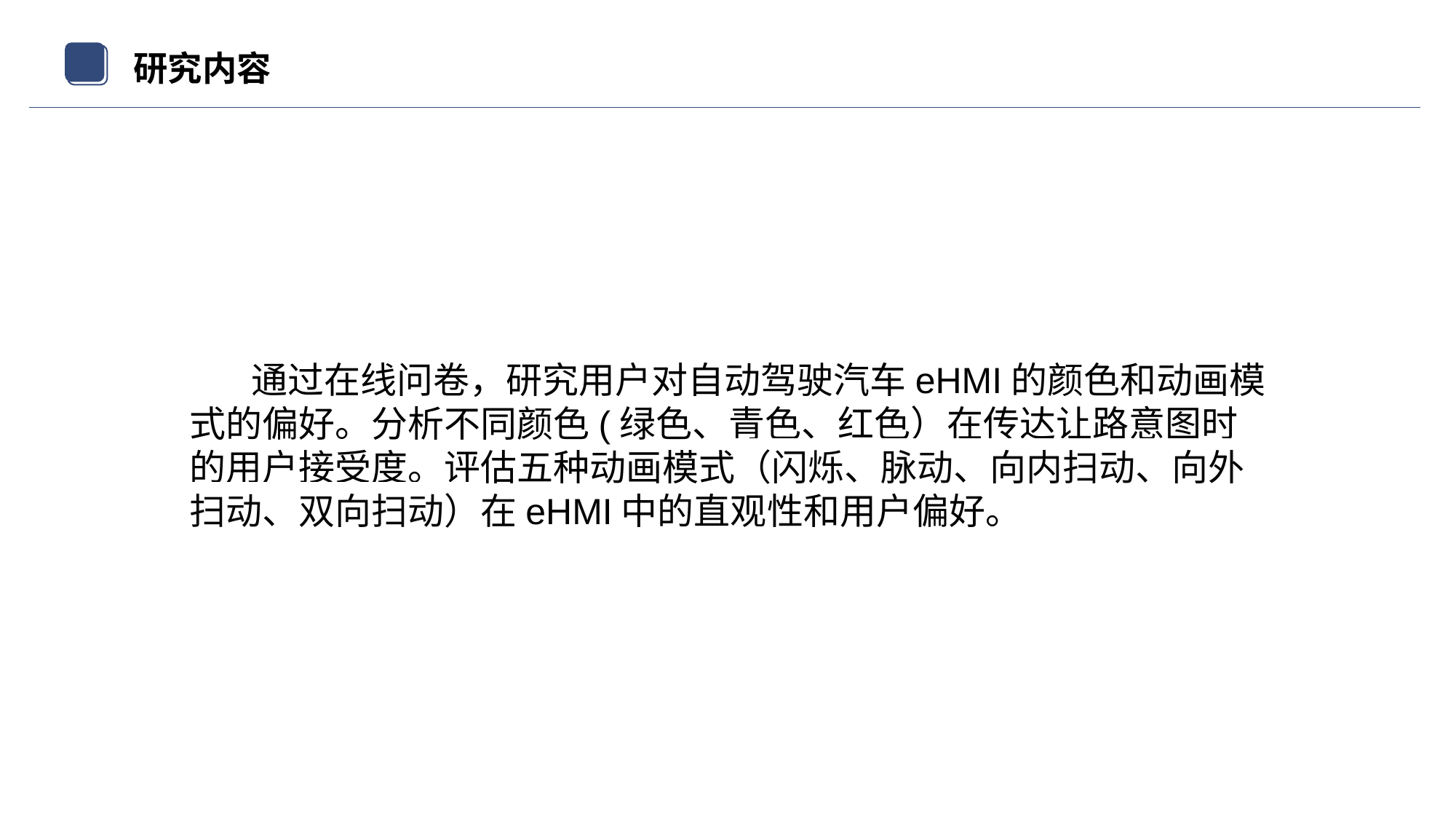

研究内容
         通过在线问卷，研究用户对自动驾驶汽车eHMI的颜色和动画模式的偏好。分析不同颜色(绿色、青色、红色）在传达让路意图时的用户接受度。评估五种动画模式（闪烁、脉动、向内扫动、向外扫动、双向扫动）在eHMI中的直观性和用户偏好。